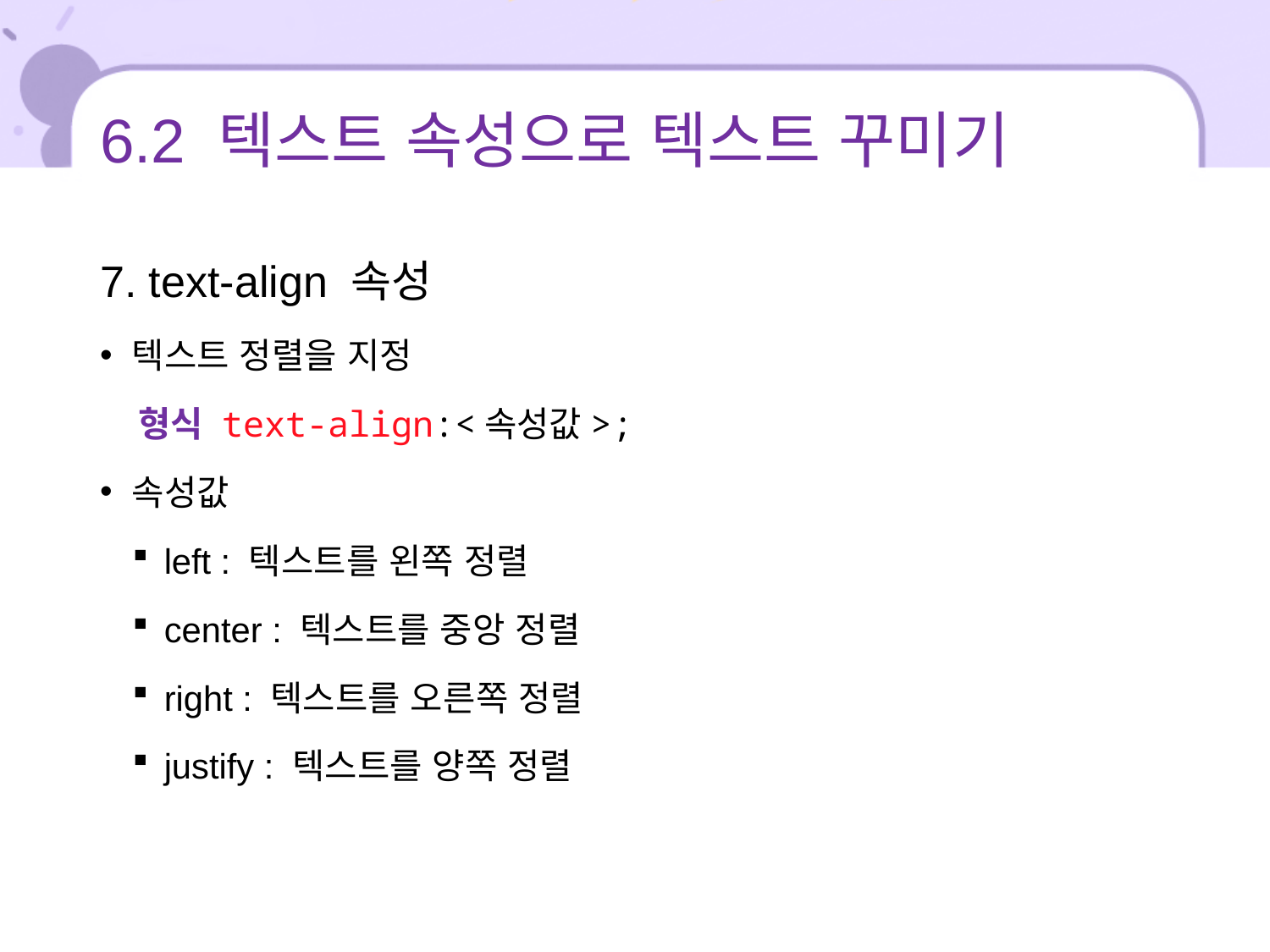

# 6.2 텍스트 속성으로 텍스트 꾸미기
7. text-align 속성
텍스트 정렬을 지정
   형식 text-align:<속성값>;
속성값
left : 텍스트를 왼쪽 정렬
center : 텍스트를 중앙 정렬
right : 텍스트를 오른쪽 정렬
justify : 텍스트를 양쪽 정렬